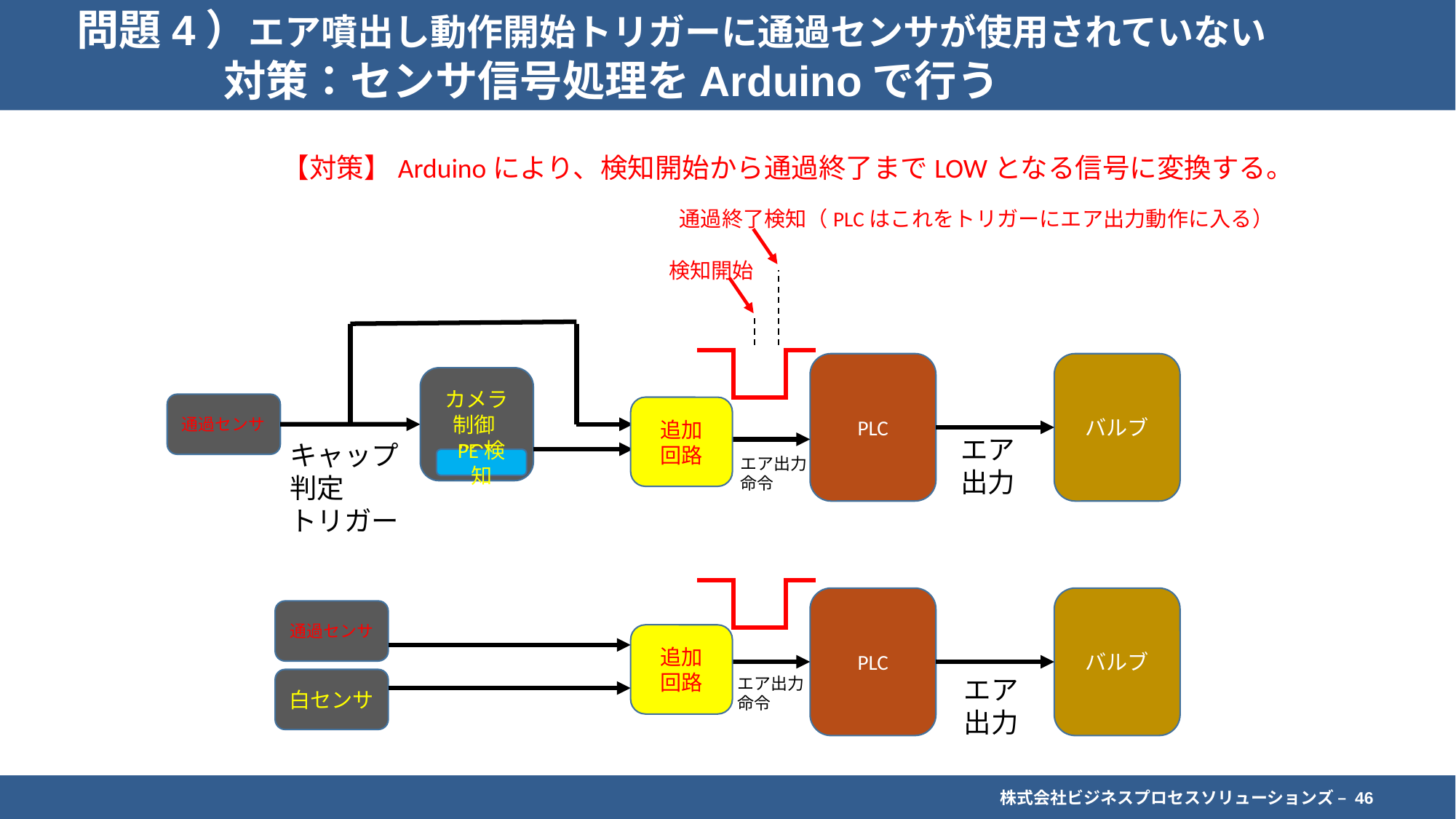

# 問題4）エア噴出し動作開始トリガーに通過センサが使用されていない 　　　  対策：センサ信号処理をArduinoで行う
【対策】Arduinoにより、検知開始から通過終了までLOWとなる信号に変換する。
通過終了検知（PLCはこれをトリガーにエア出力動作に入る）
検知開始
エア
出力
キャップ
判定
トリガー
エア出力
命令
PLC
バルブ
カメラ制御BOX
通過センサ
追加
回路
PE検知
PLC
バルブ
通過センサ
白センサ
追加
回路
エア
出力
エア出力
命令
株式会社ビジネスプロセスソリューションズ – 46